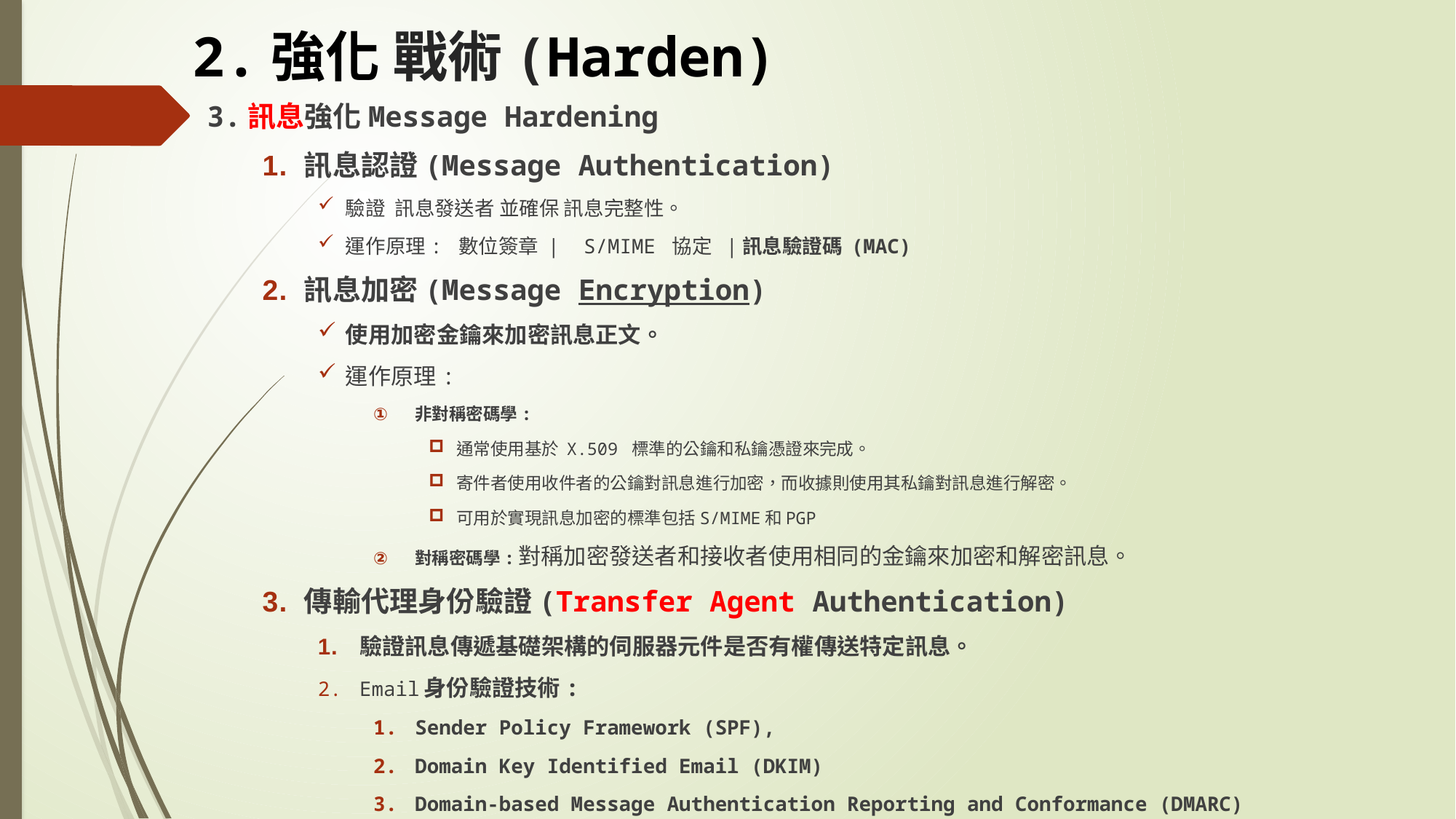

# 2.強化 戰術(Harden)
3.訊息強化Message Hardening
訊息認證(Message Authentication)
驗證  訊息發送者 並確保 訊息完整性。
運作原理: 數位簽章 |  S/MIME 協定  |訊息驗證碼 (MAC)
訊息加密(Message Encryption)
使用加密金鑰來加密訊息正文。
運作原理:
非對稱密碼學:
通常使用基於 X.509 標準的公鑰和私鑰憑證來完成。
寄件者使用收件者的公鑰對訊息進行加密，而收據則使用其私鑰對訊息進行解密。
可用於實現訊息加密的標準包括S/MIME和PGP
對稱密碼學:對稱加密發送者和接收者使用相同的金鑰來加密和解密訊息。
傳輸代理身份驗證(Transfer Agent Authentication)
驗證訊息傳遞基礎架構的伺服器元件是否有權傳送特定訊息。
Email身份驗證技術:
Sender Policy Framework (SPF),
Domain Key Identified Email (DKIM)
Domain-based Message Authentication Reporting and Conformance (DMARC)